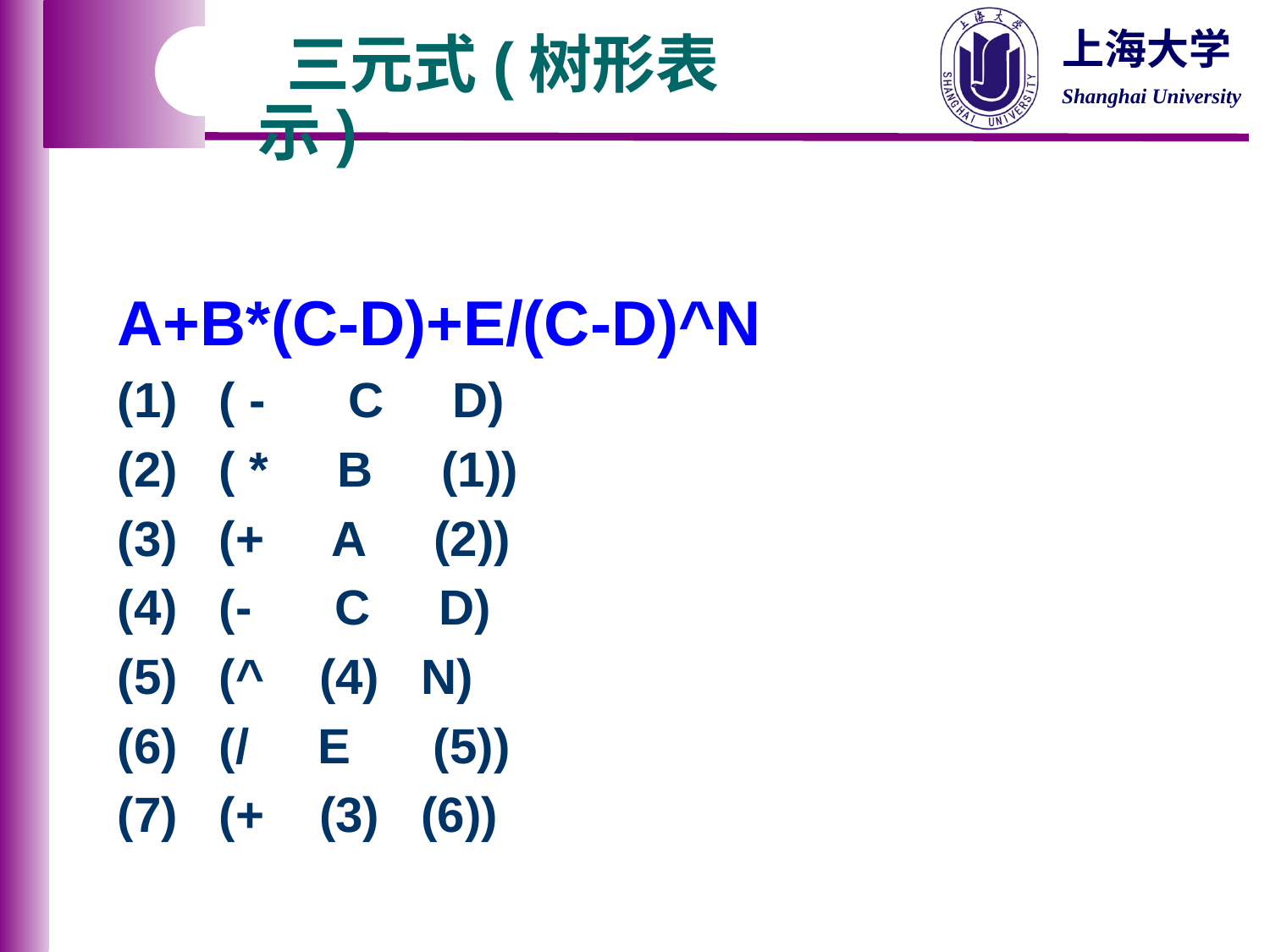

# 三元式(树形表示)
A+B*(C-D)+E/(C-D)^N
(1)   ( -      C     D)
(2)   ( *     B     (1))
(3)   (+     A     (2))
(4)   (-      C     D)
(5)   (^    (4)   N)
(6)   (/     E      (5))
(7)   (+    (3)   (6))